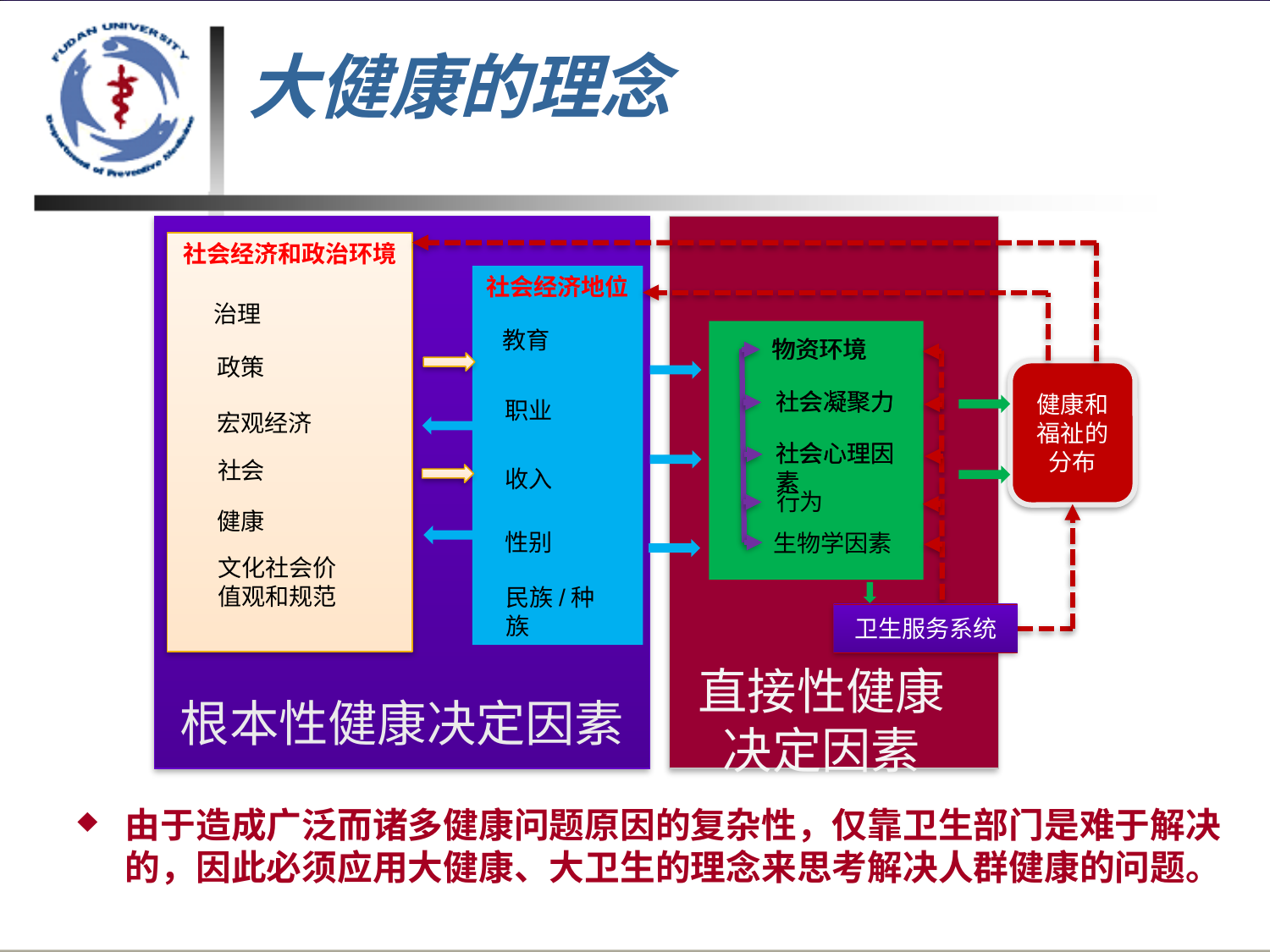

# 大健康的理念

社会经济和政治环境
治理
政策
宏观经济
社会
健康
文化社会价值观和规范

社会经济地位
教育
职业
收入
性别
民族/种族

物资环境
社会凝聚力
社会心理因素
行为
生物学因素
物资环境

健康和福祉的分布
社会凝聚力

社会心理因素

卫生服务系统
直接性健康决定因素
根本性健康决定因素
由于造成广泛而诸多健康问题原因的复杂性，仅靠卫生部门是难于解决的，因此必须应用大健康、大卫生的理念来思考解决人群健康的问题。